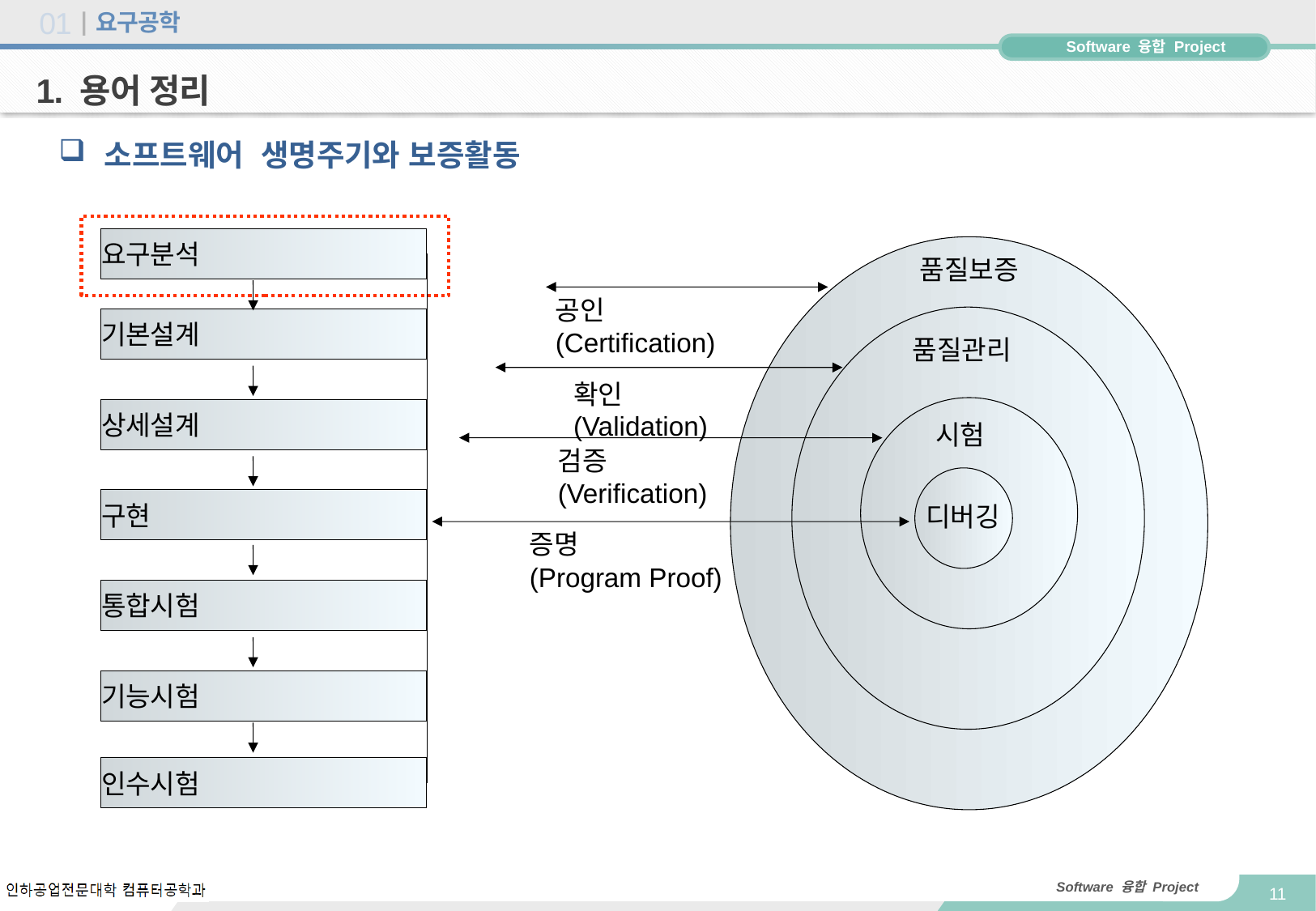

# 요구공학
01
1. 용어 정리
소프트웨어  생명주기와 보증활동

요구분석

품질보증

공인
(Certification)

기본설계
품질관리

확인
(Validation)

상세설계
시험
검증
(Verification)

구현
디버깅
증명
(Program Proof)

통합시험

기능시험

인수시험